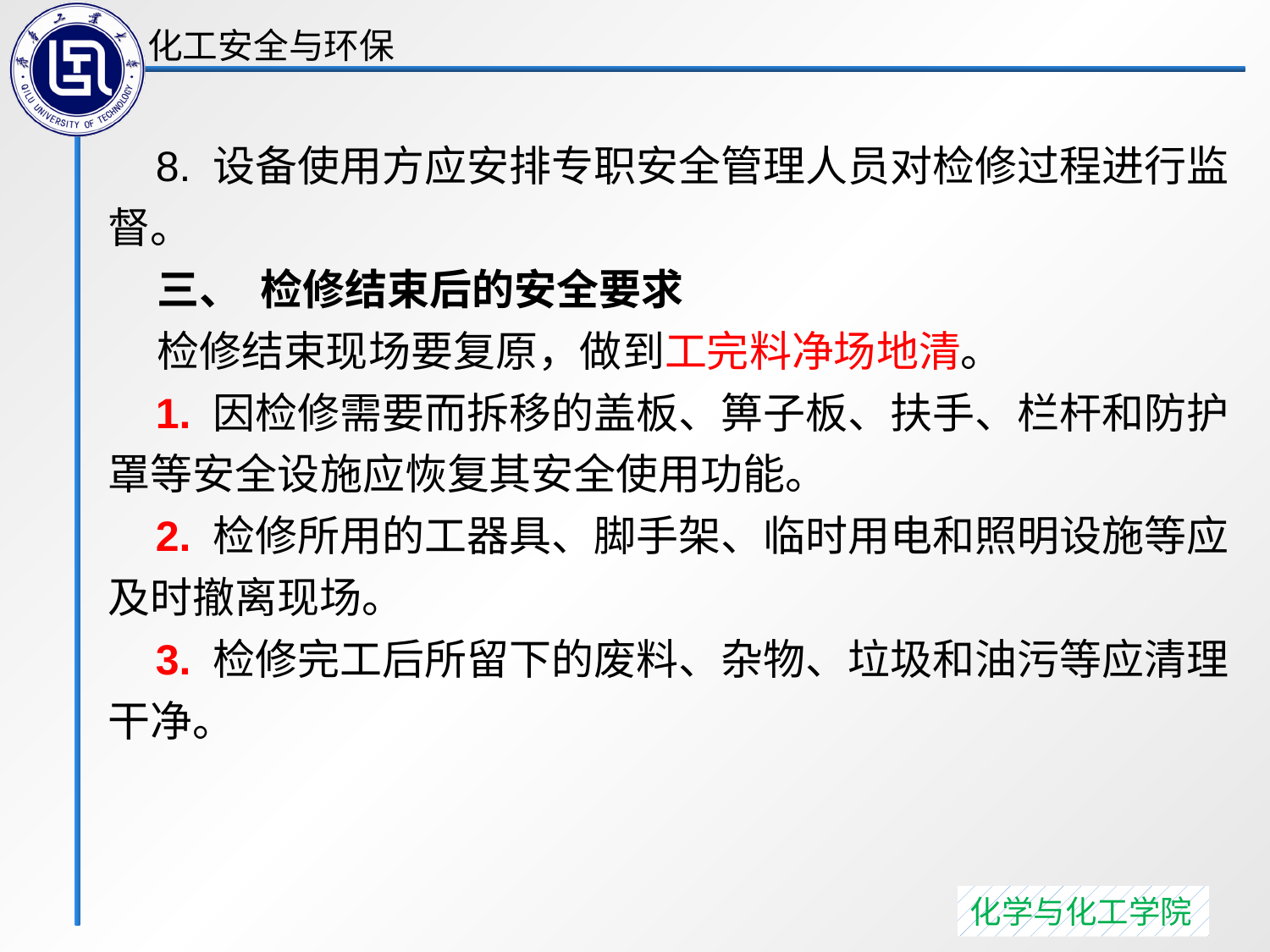

8. 设备使用方应安排专职安全管理人员对检修过程进行监督。
    三、  检修结束后的安全要求
    检修结束现场要复原，做到工完料净场地清。
    1. 因检修需要而拆移的盖板、箅子板、扶手、栏杆和防护罩等安全设施应恢复其安全使用功能。
    2. 检修所用的工器具、脚手架、临时用电和照明设施等应及时撤离现场。
    3. 检修完工后所留下的废料、杂物、垃圾和油污等应清理干净。